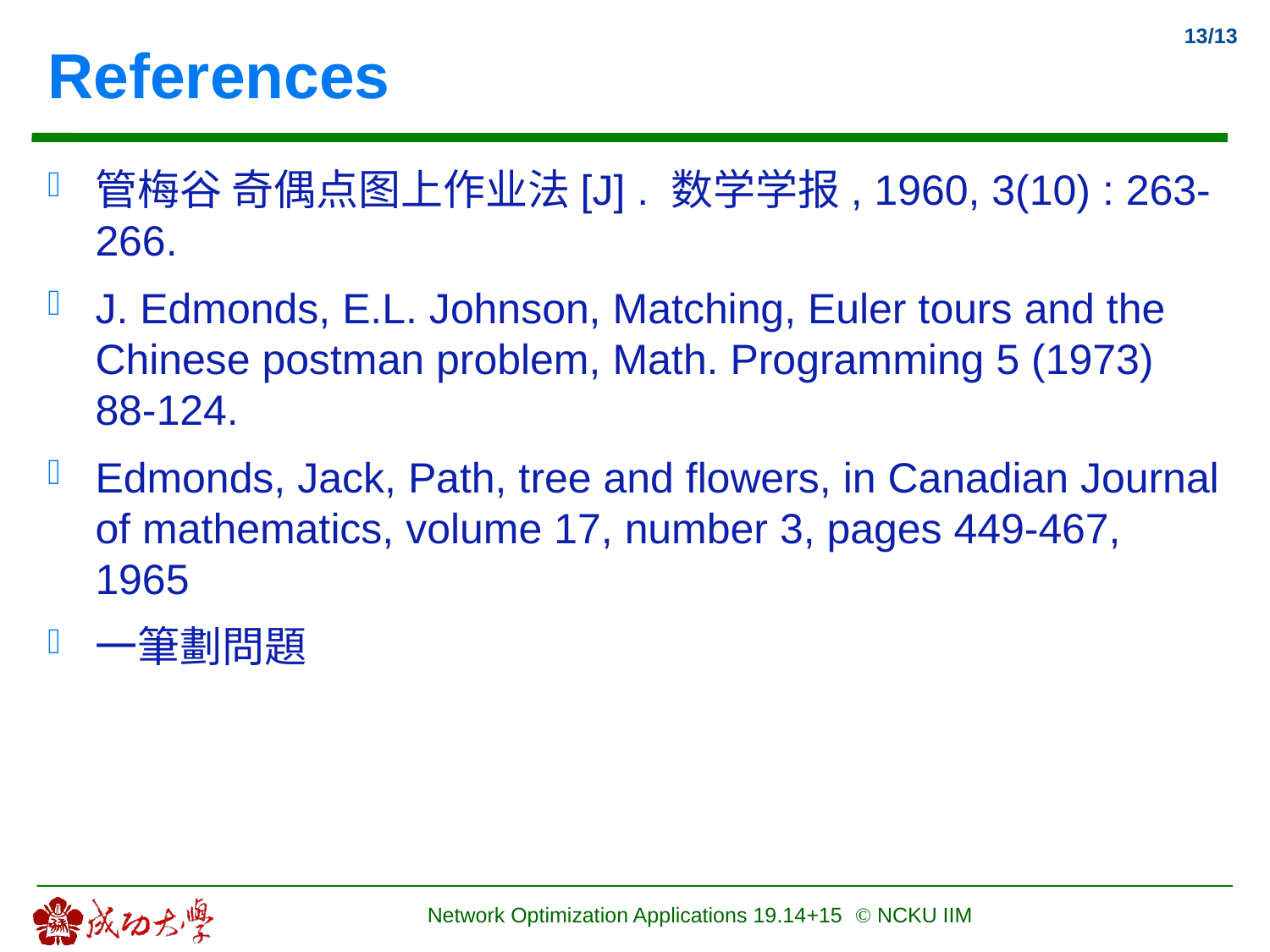

References
管梅谷 奇偶点图上作业法[J] . 数学学报, 1960, 3(10) : 263-266.
J. Edmonds, E.L. Johnson, Matching, Euler tours and the Chinese postman problem, Math. Programming 5 (1973) 88-124.
Edmonds, Jack, Path, tree and flowers, in Canadian Journal of mathematics, volume 17, number 3, pages 449-467, 1965
一筆劃問題
Network Optimization Applications 19.14+15  © NCKU IIM